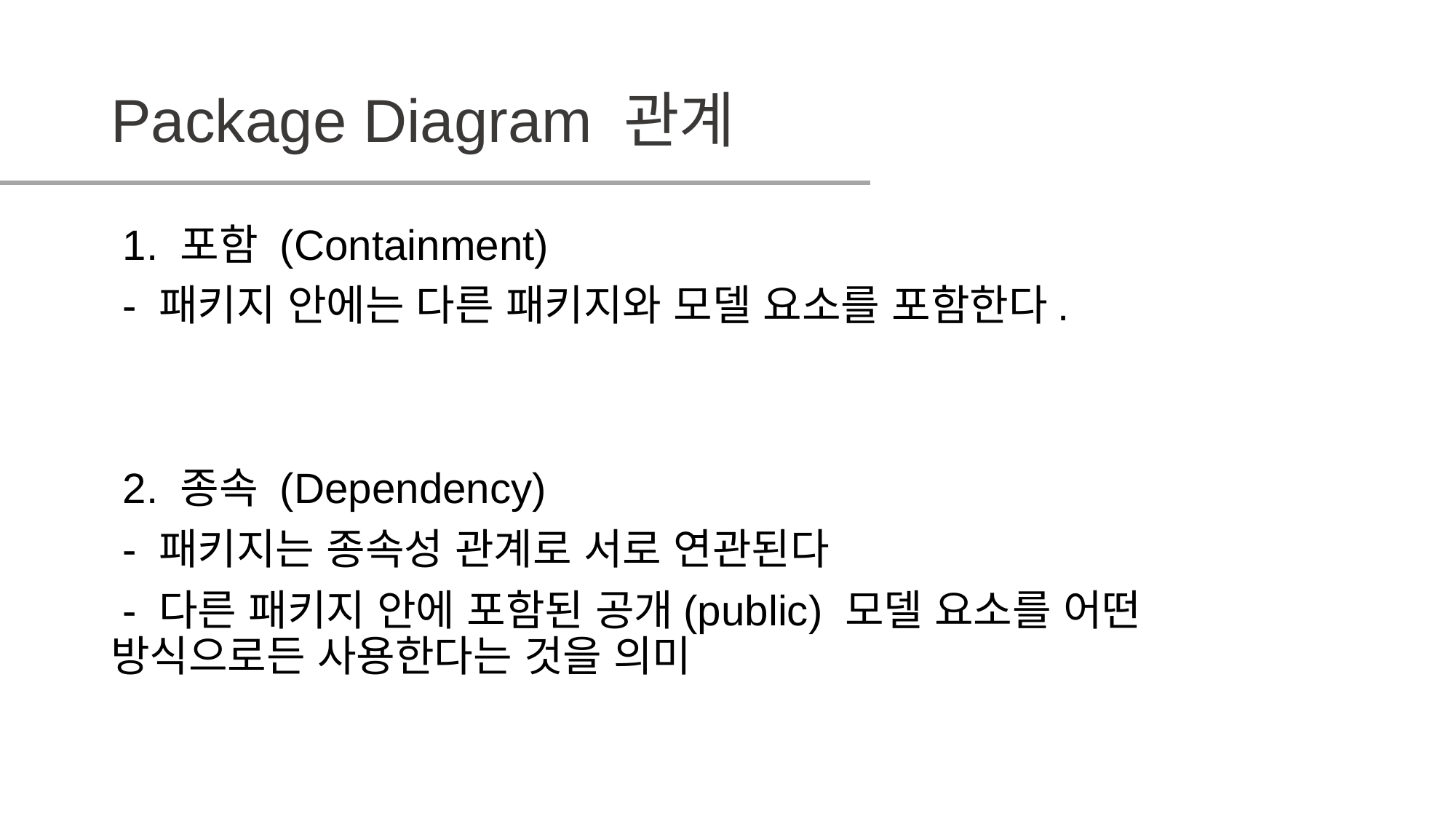

# Package Diagram 관계
 1. 포함 (Containment)
 - 패키지 안에는 다른 패키지와 모델 요소를 포함한다.

 2. 종속 (Dependency)
 - 패키지는 종속성 관계로 서로 연관된다
 - 다른 패키지 안에 포함된 공개(public) 모델 요소를 어떤 방식으로든 사용한다는 것을 의미